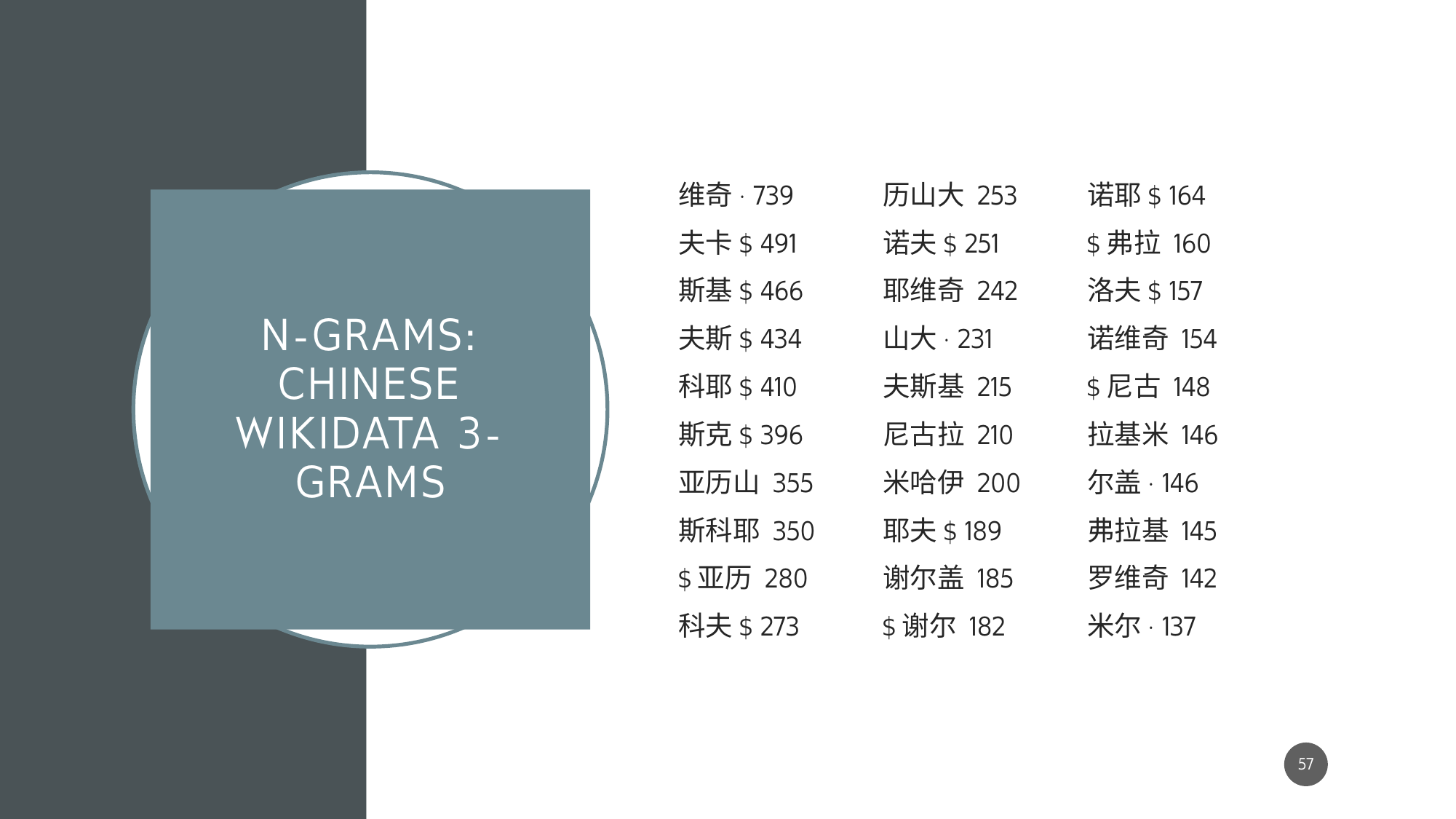

维奇· 739
夫卡$ 491
斯基$ 466
夫斯$ 434
科耶$ 410
斯克$ 396
亚历山 355
斯科耶 350
$亚历 280
科夫$ 273
历山大 253
诺夫$ 251
耶维奇 242
山大· 231
夫斯基 215
尼古拉 210
米哈伊 200
耶夫$ 189
谢尔盖 185
$谢尔 182
诺耶$ 164
$弗拉 160
洛夫$ 157
诺维奇 154
$尼古 148
拉基米 146
尔盖· 146
弗拉基 145
罗维奇 142
米尔· 137

# N-grams: Chinese Wikidata 3-grams
57